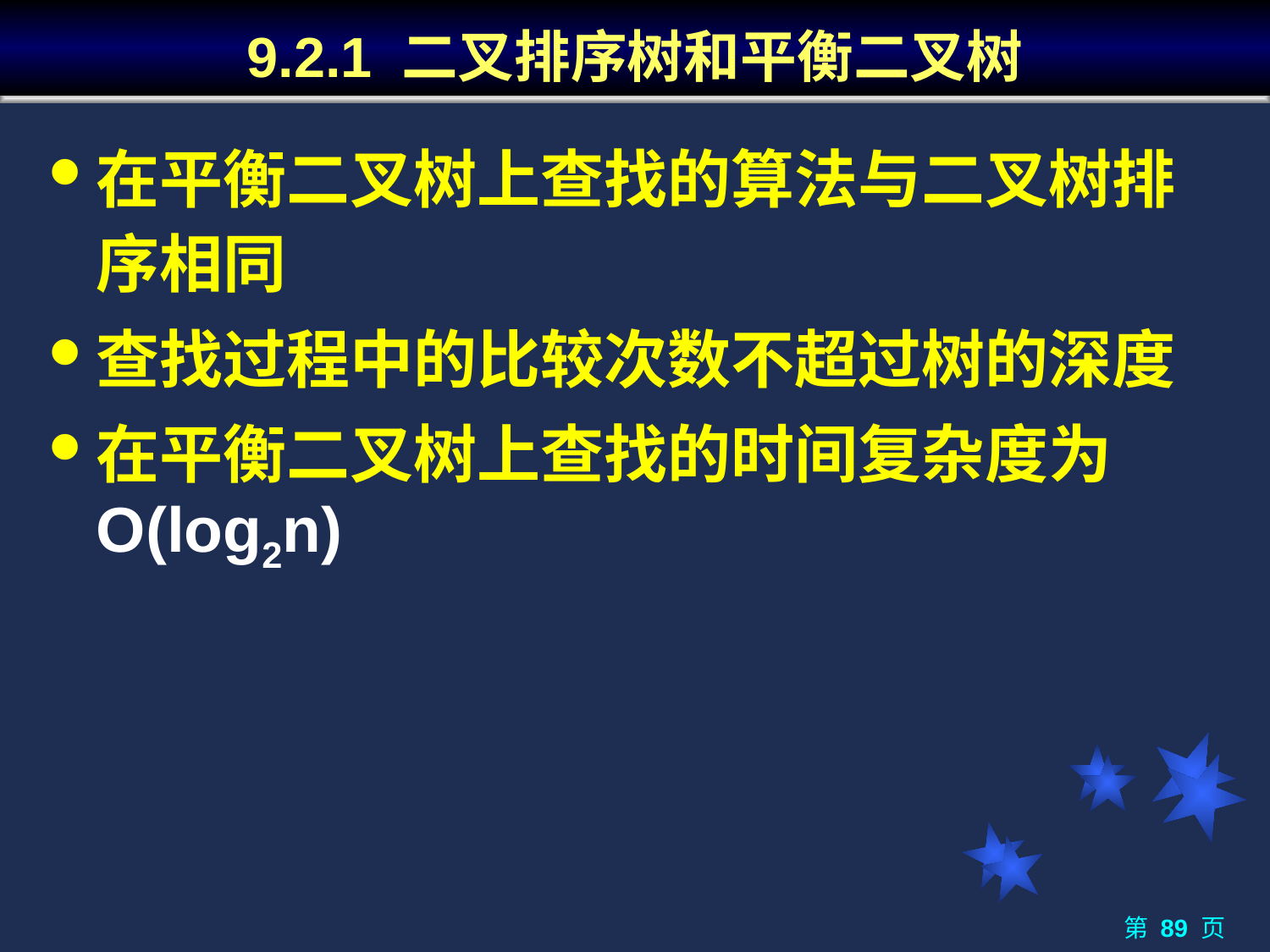

# 9.2.1 二叉排序树和平衡二叉树
在平衡二叉树上查找的算法与二叉树排序相同
查找过程中的比较次数不超过树的深度
在平衡二叉树上查找的时间复杂度为O(log2n)
第 89 页